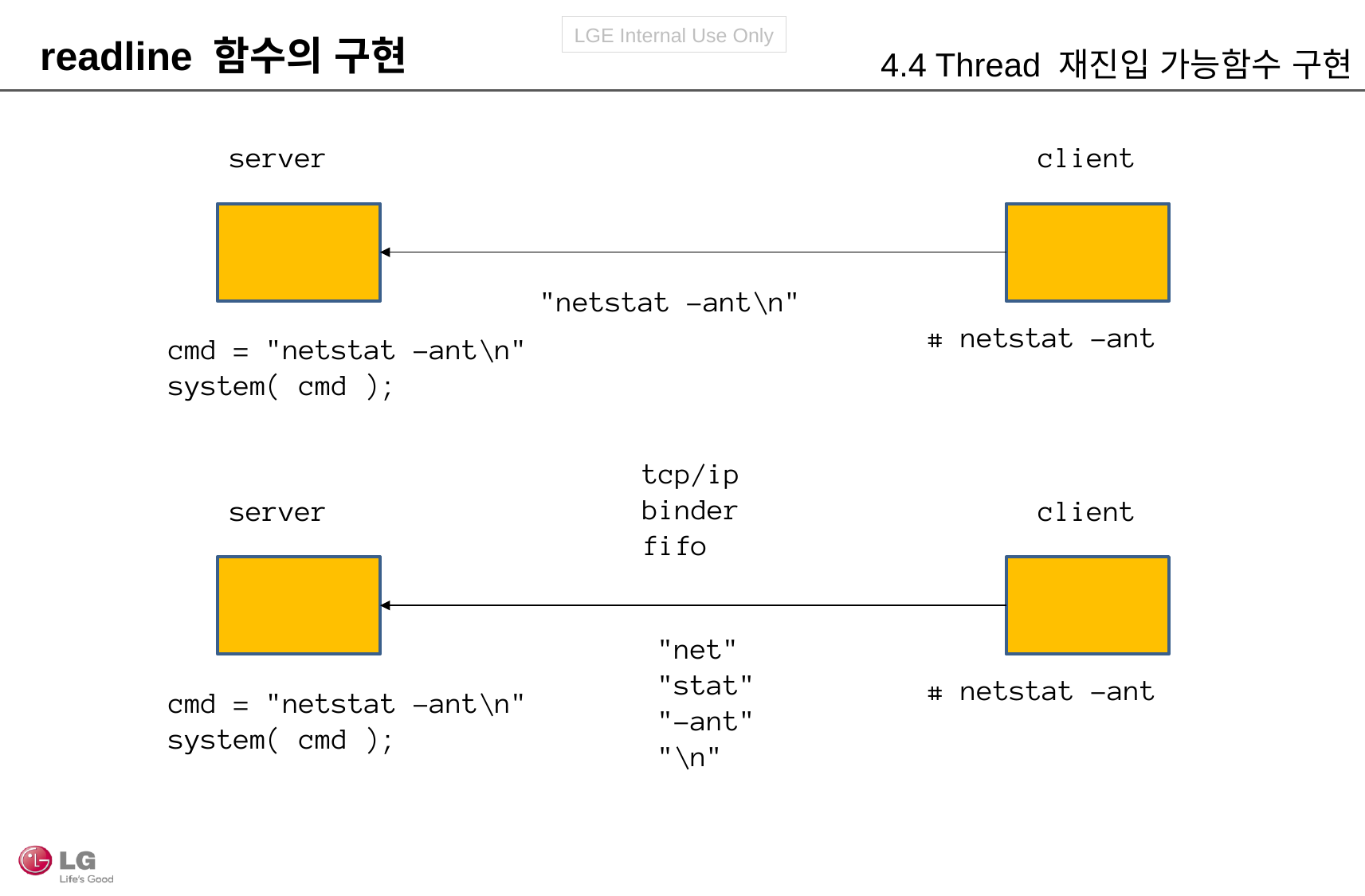

readline 함수의 구현
4.4 Thread 재진입 가능함수 구현

server
client

"netstat -ant\n"

# netstat -ant
cmd = "netstat -ant\n"
system( cmd );

tcp/ip
binder
fifo
server
client

"net"
"stat"
"-ant"
"\n"
# netstat -ant
cmd = "netstat -ant\n"
system( cmd );